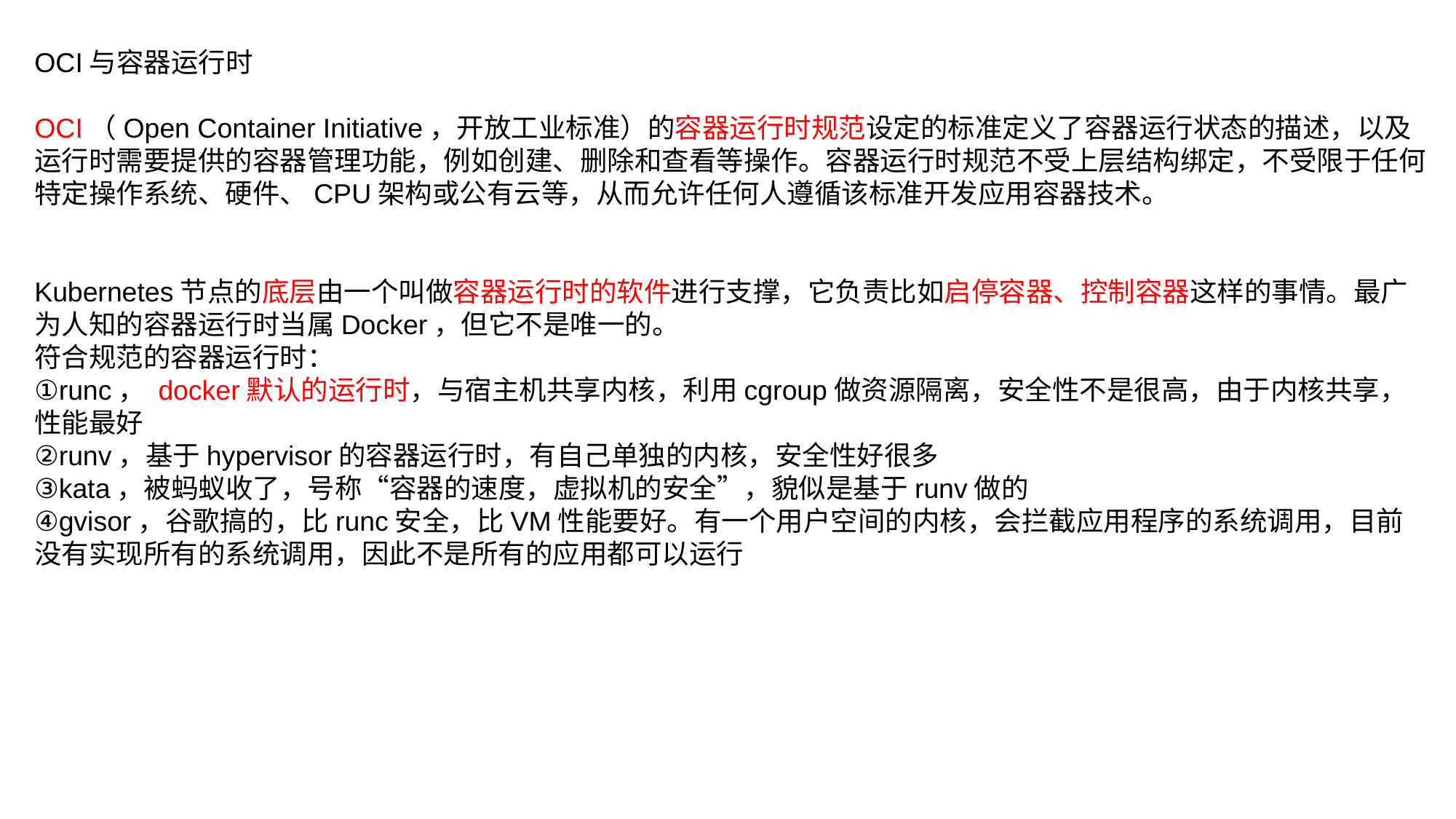

OCI与容器运行时
OCI（Open Container Initiative，开放工业标准）的容器运行时规范设定的标准定义了容器运行状态的描述，以及运行时需要提供的容器管理功能，例如创建、删除和查看等操作。容器运行时规范不受上层结构绑定，不受限于任何特定操作系统、硬件、CPU架构或公有云等，从而允许任何人遵循该标准开发应用容器技术。

Kubernetes节点的底层由一个叫做容器运行时的软件进行支撑，它负责比如启停容器、控制容器这样的事情。最广为人知的容器运行时当属Docker，但它不是唯一的。
符合规范的容器运行时：
①runc， docker默认的运行时，与宿主机共享内核，利用cgroup做资源隔离，安全性不是很高，由于内核共享，性能最好
②runv，基于hypervisor的容器运行时，有自己单独的内核，安全性好很多
③kata，被蚂蚁收了，号称“容器的速度，虚拟机的安全”，貌似是基于runv做的
④gvisor，谷歌搞的，比runc安全，比VM性能要好。有一个用户空间的内核，会拦截应用程序的系统调用，目前没有实现所有的系统调用，因此不是所有的应用都可以运行